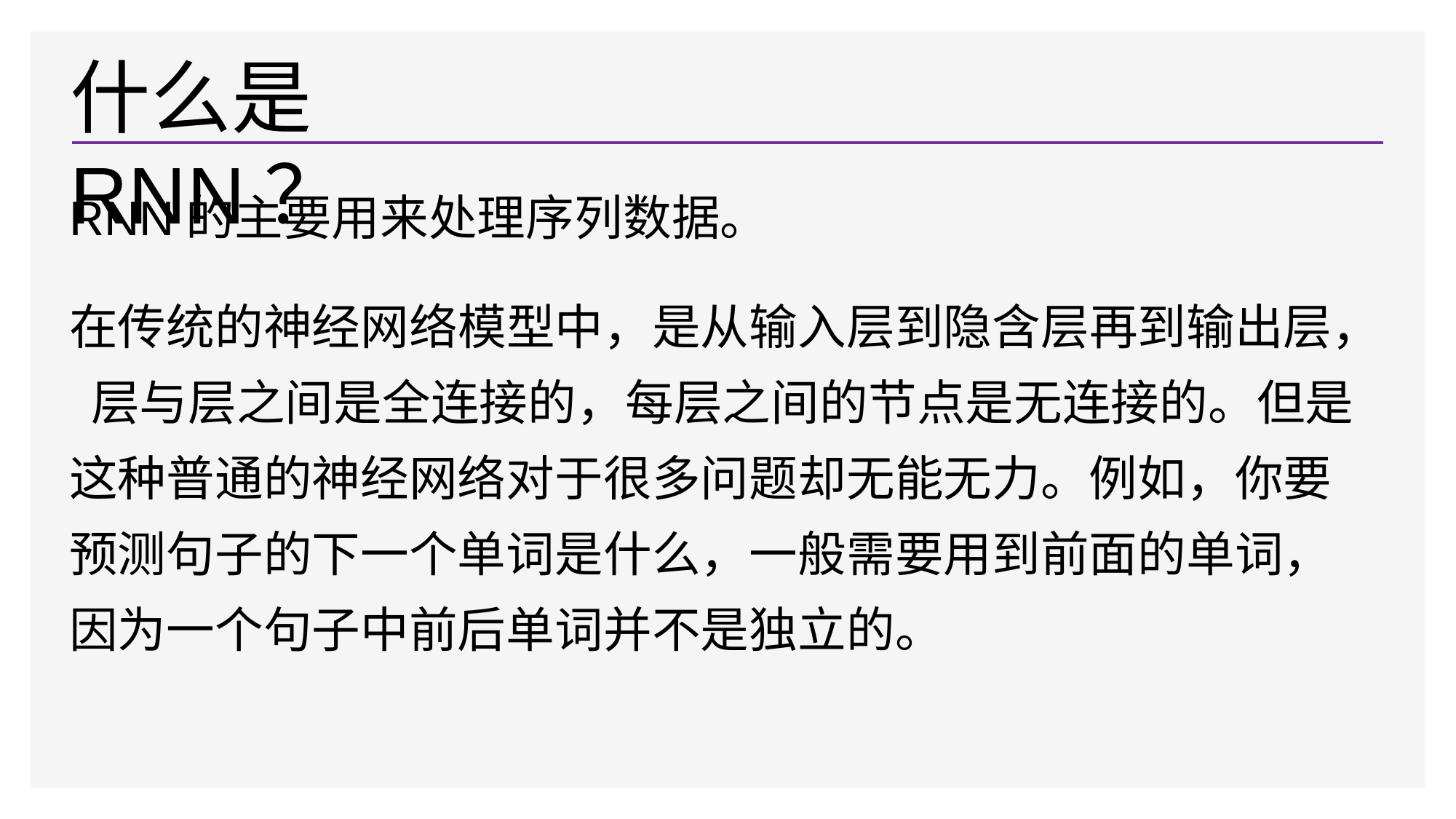

# 什么是RNN？
RNN的主要用来处理序列数据。
在传统的神经网络模型中，是从输入层到隐含层再到输出层，  层与层之间是全连接的，每层之间的节点是无连接的。但是 这种普通的神经网络对于很多问题却无能无力。例如，你要 预测句子的下一个单词是什么，一般需要用到前面的单词，  因为一个句子中前后单词并不是独立的。